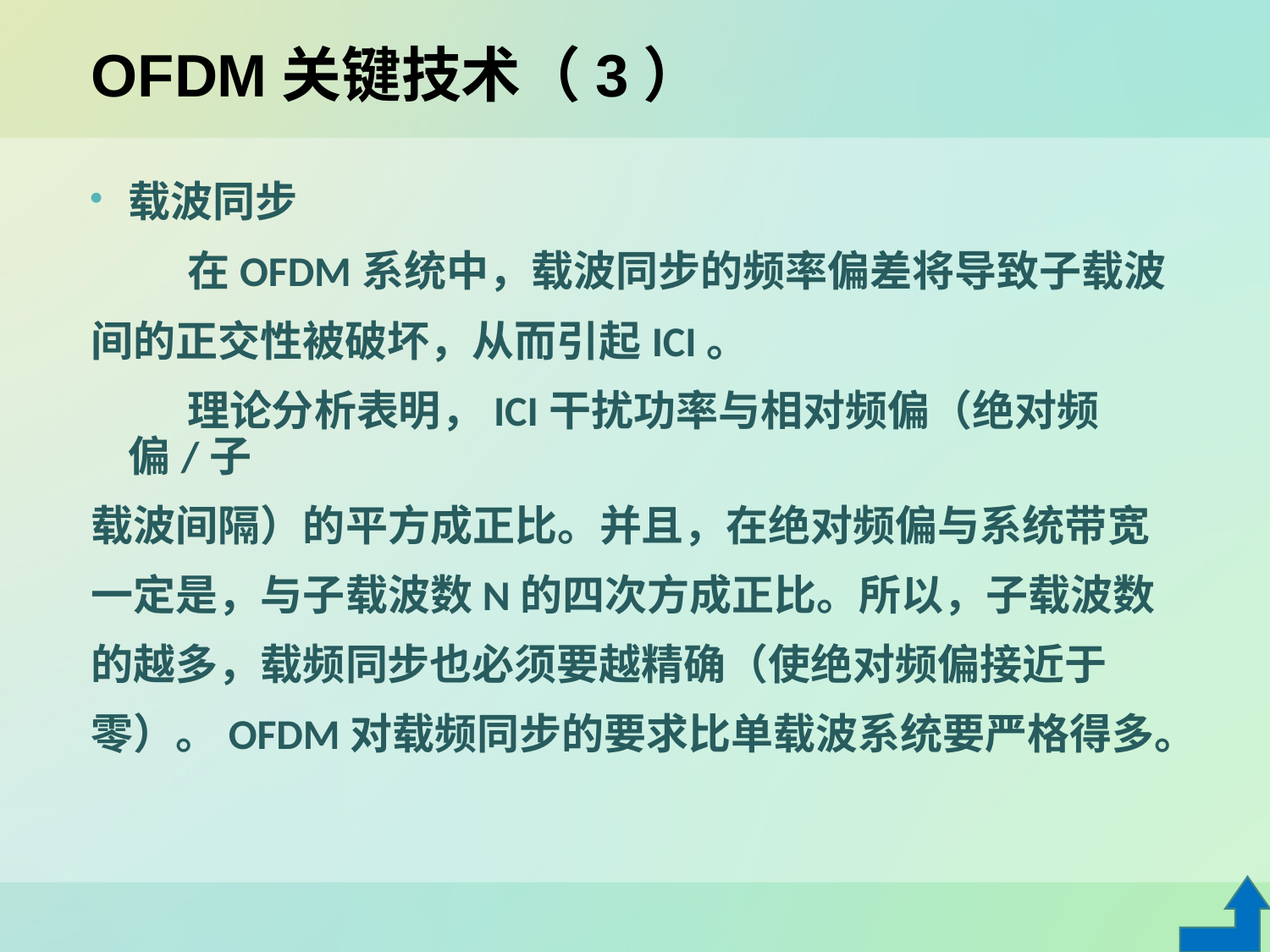

# OFDM关键技术（3）
载波同步
         在OFDM系统中，载波同步的频率偏差将导致子载波
间的正交性被破坏，从而引起ICI。
         理论分析表明，ICI干扰功率与相对频偏（绝对频偏/子
载波间隔）的平方成正比。并且，在绝对频偏与系统带宽
一定是，与子载波数N的四次方成正比。所以，子载波数
的越多，载频同步也必须要越精确（使绝对频偏接近于
零）。OFDM对载频同步的要求比单载波系统要严格得多。